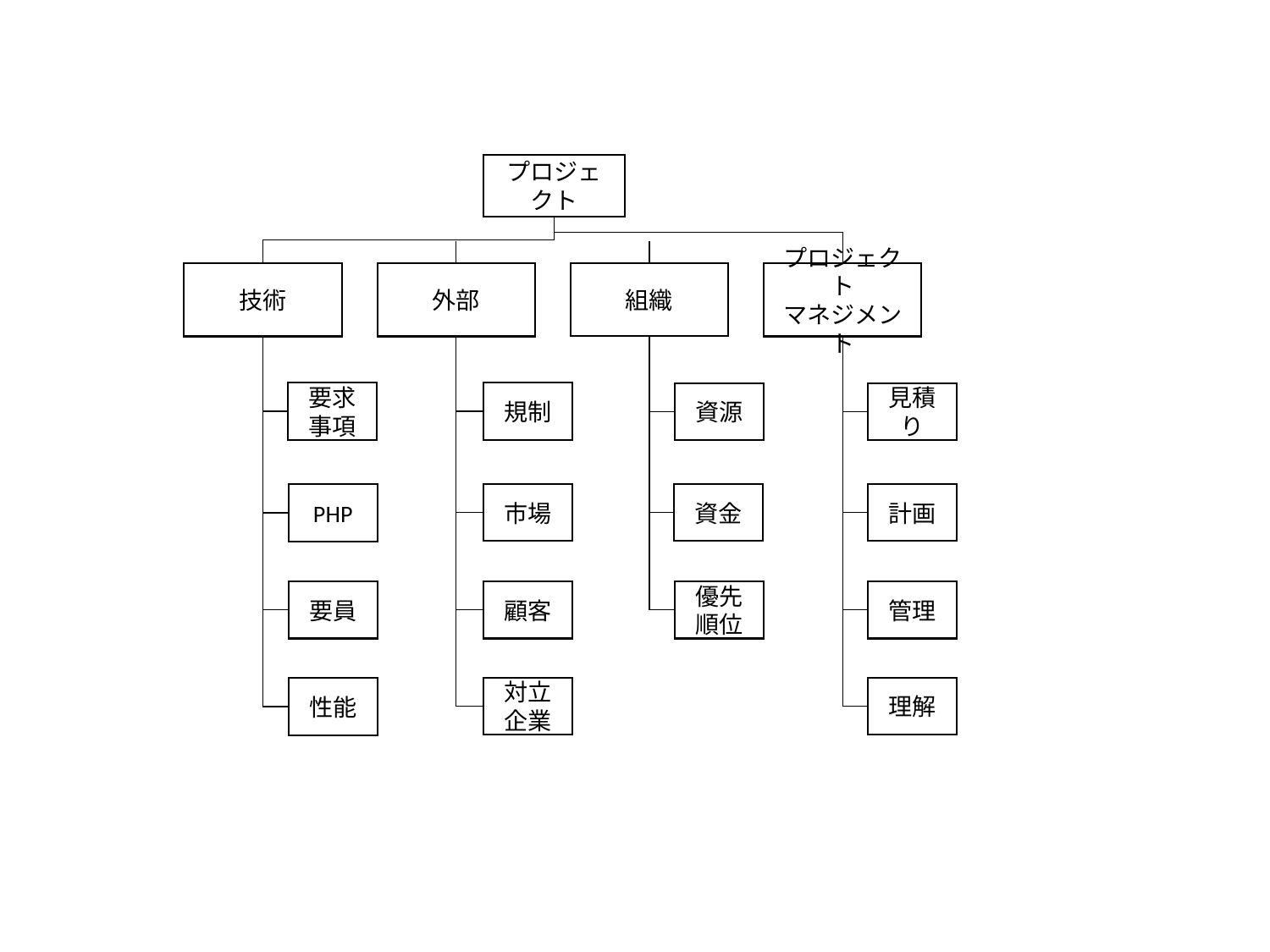

プロジェクト
組織
技術
外部
プロジェクト
マネジメント
要求事項
規制
見積り
資源
市場
資金
計画
PHP
要員
顧客
優先順位
管理
対立企業
理解
性能